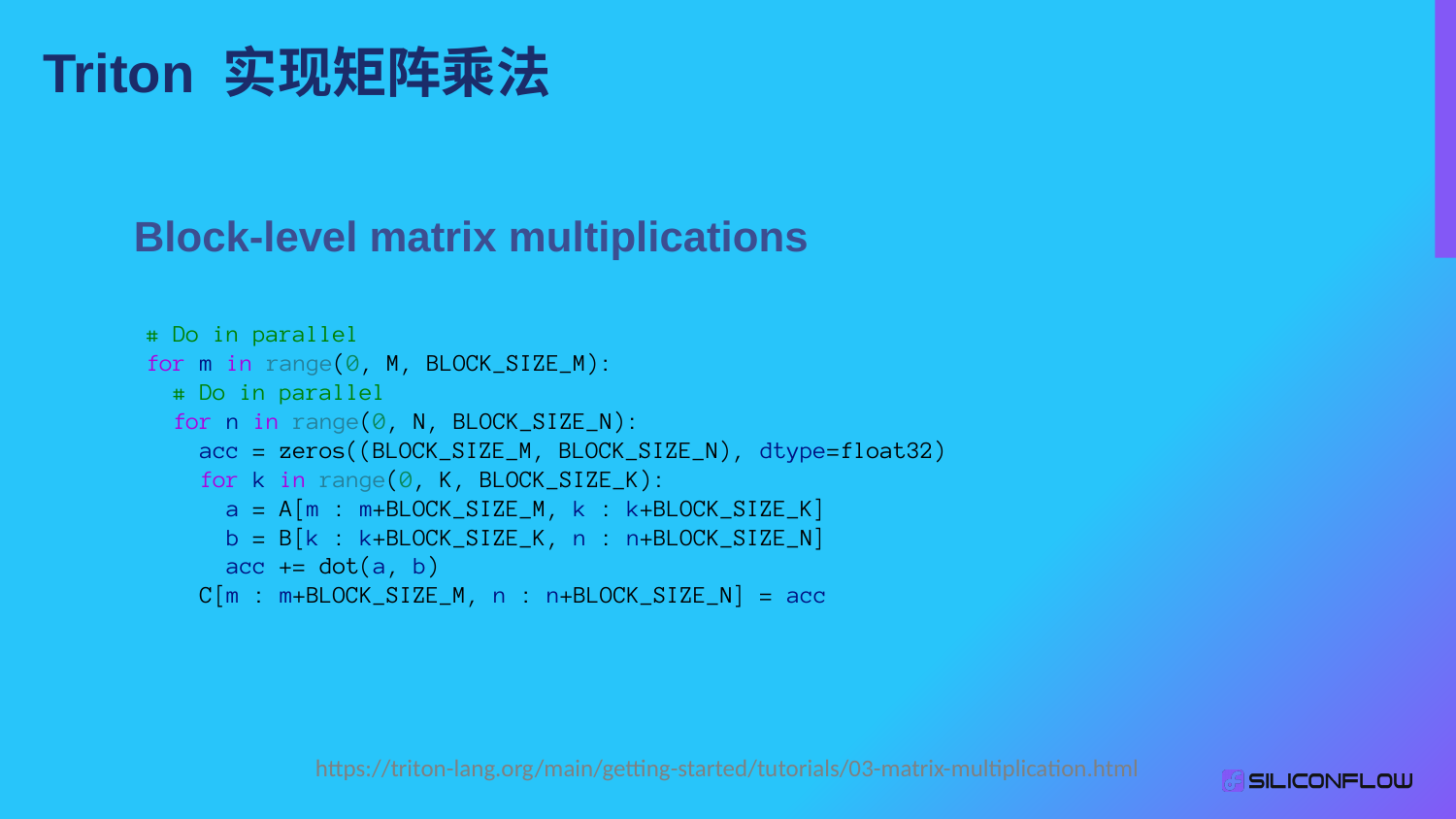

Triton 实现矩阵乘法
Block-level matrix multiplications
# Do in parallel
for m in range(0, M, BLOCK_SIZE_M):
  # Do in parallel
  for n in range(0, N, BLOCK_SIZE_N):
    acc = zeros((BLOCK_SIZE_M, BLOCK_SIZE_N), dtype=float32)
    for k in range(0, K, BLOCK_SIZE_K):
      a = A[m : m+BLOCK_SIZE_M, k : k+BLOCK_SIZE_K]
      b = B[k : k+BLOCK_SIZE_K, n : n+BLOCK_SIZE_N]
      acc += dot(a, b)
    C[m : m+BLOCK_SIZE_M, n : n+BLOCK_SIZE_N] = acc
https://triton-lang.org/main/getting-started/tutorials/03-matrix-multiplication.html